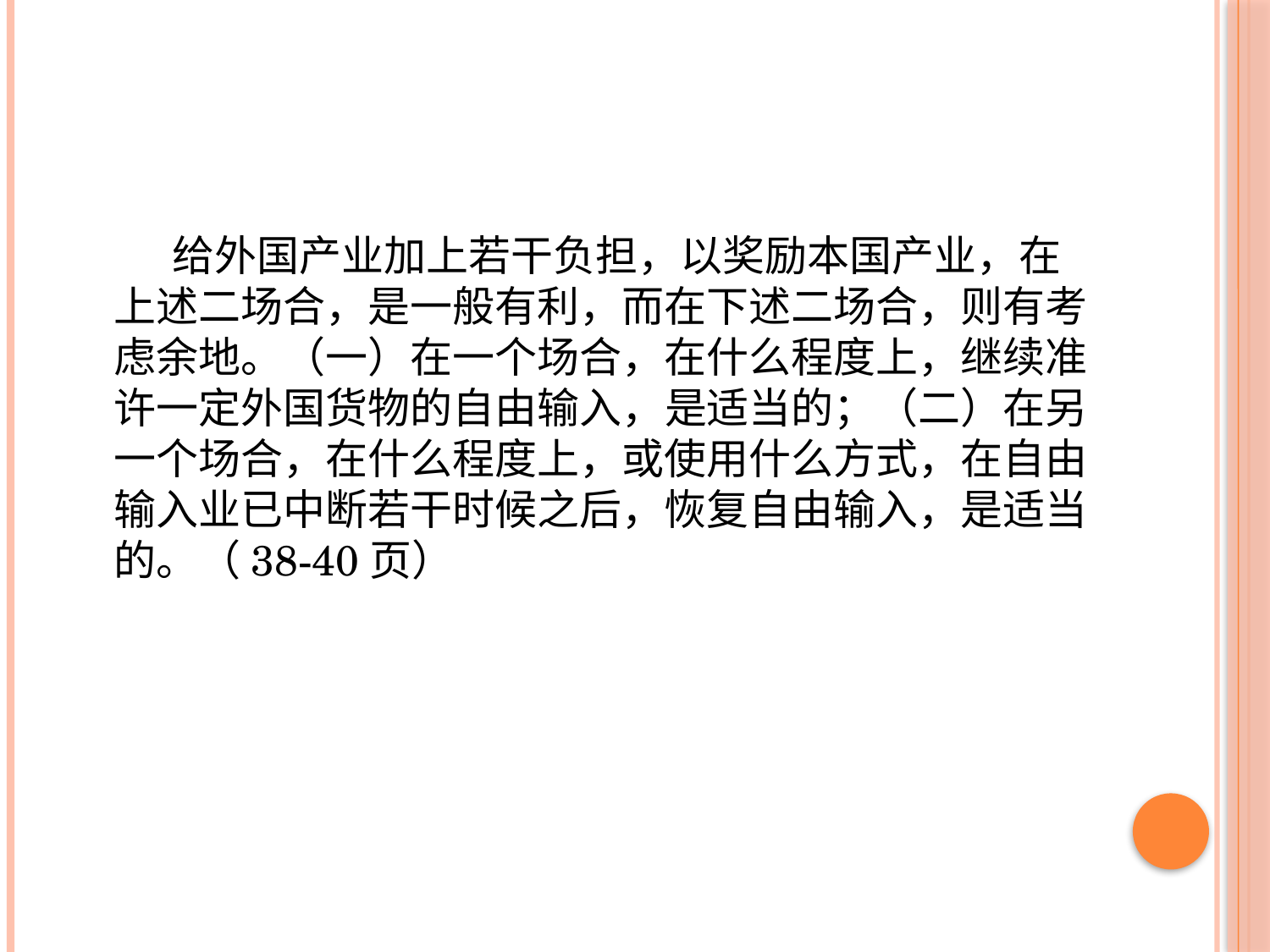

#
         给外国产业加上若干负担，以奖励本国产业，在上述二场合，是一般有利，而在下述二场合，则有考虑余地。（一）在一个场合，在什么程度上，继续准许一定外国货物的自由输入，是适当的；（二）在另一个场合，在什么程度上，或使用什么方式，在自由输入业已中断若干时候之后，恢复自由输入，是适当的。（38-40页）